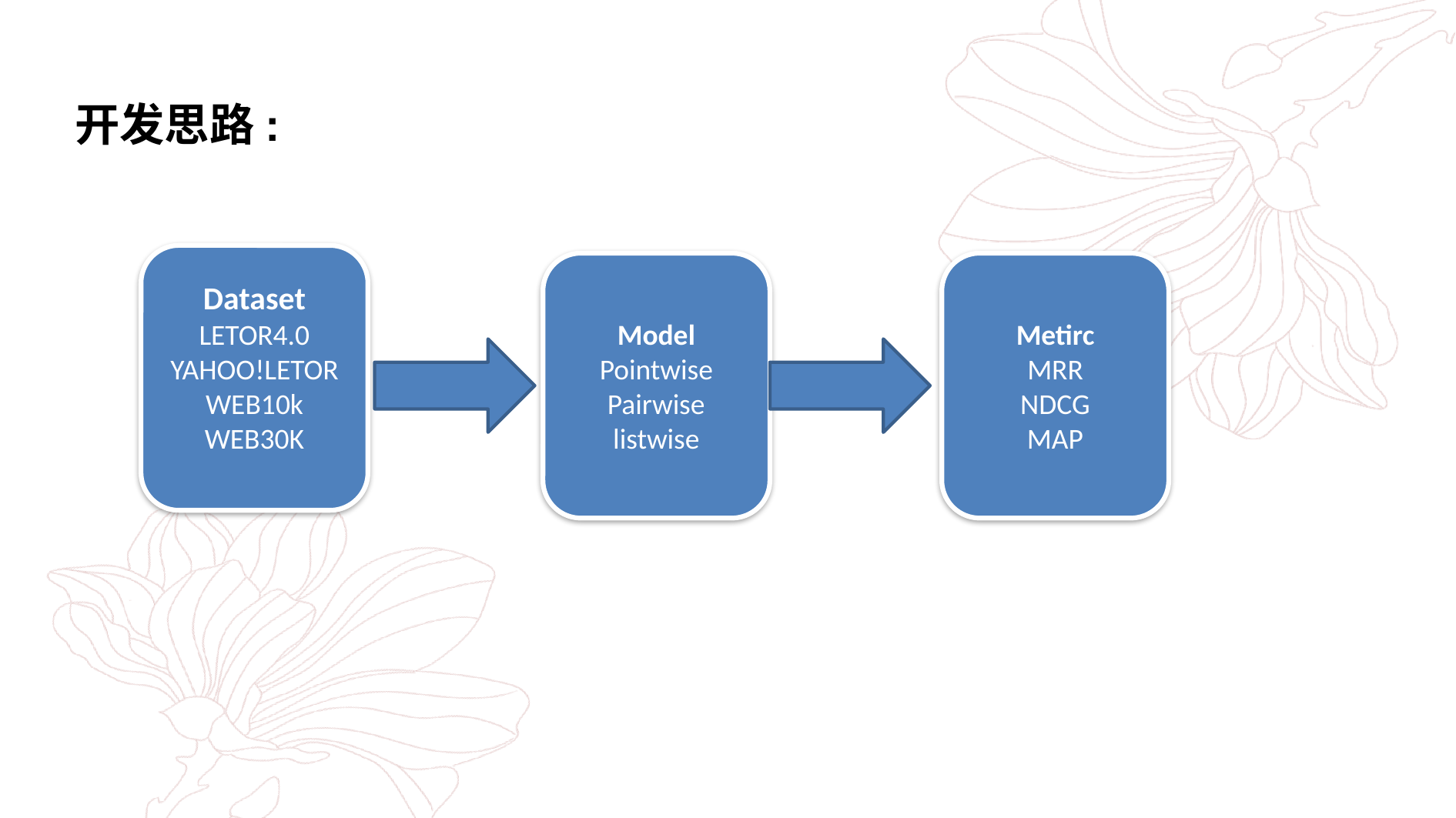

开发思路:
Dataset
LETOR4.0
YAHOO!LETOR
WEB10k
WEB30K

Model
Pointwise
Pairwise
listwise
Metirc
MRR
NDCG
MAP